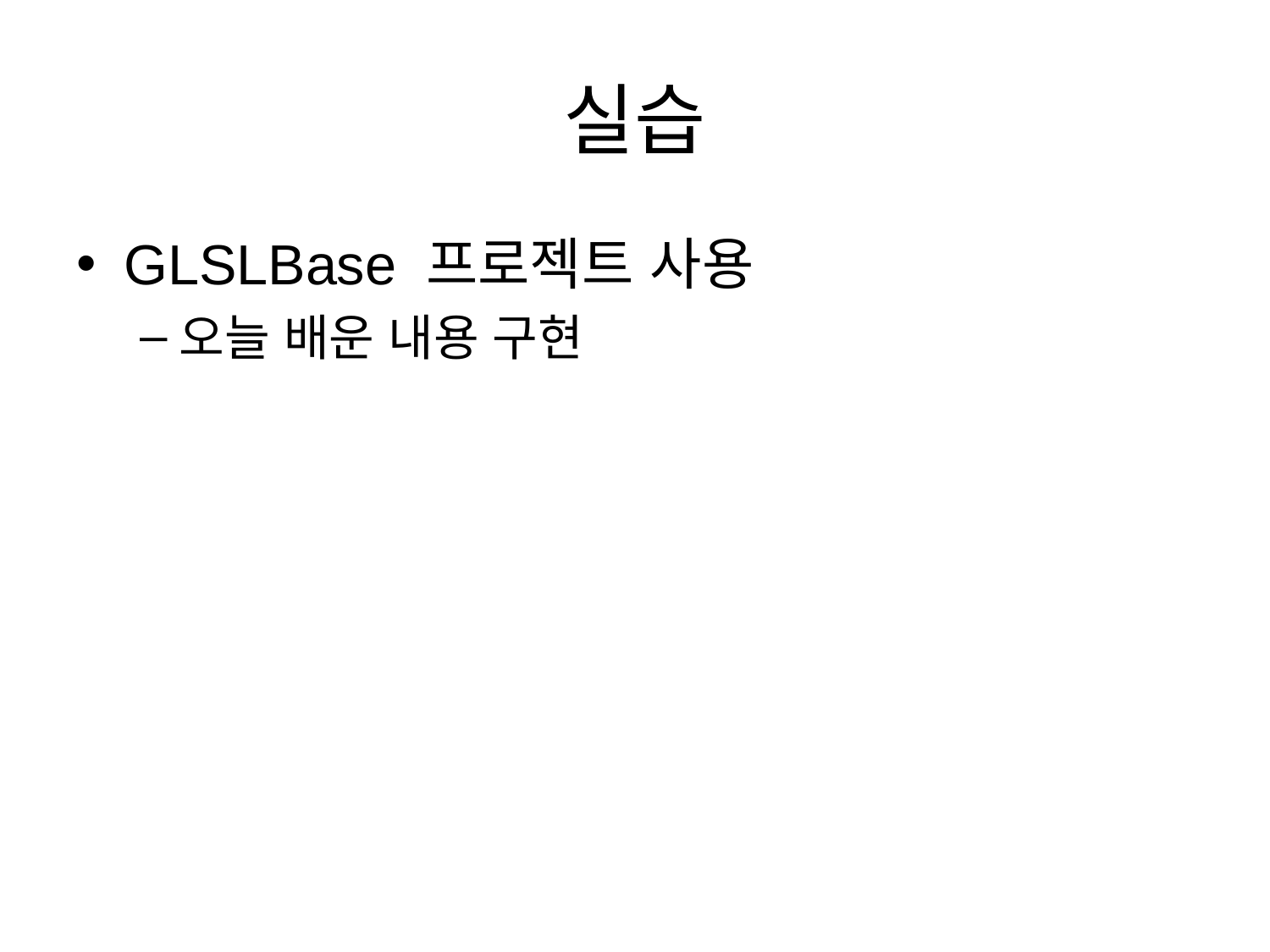

# 실습
GLSLBase 프로젝트 사용
오늘 배운 내용 구현